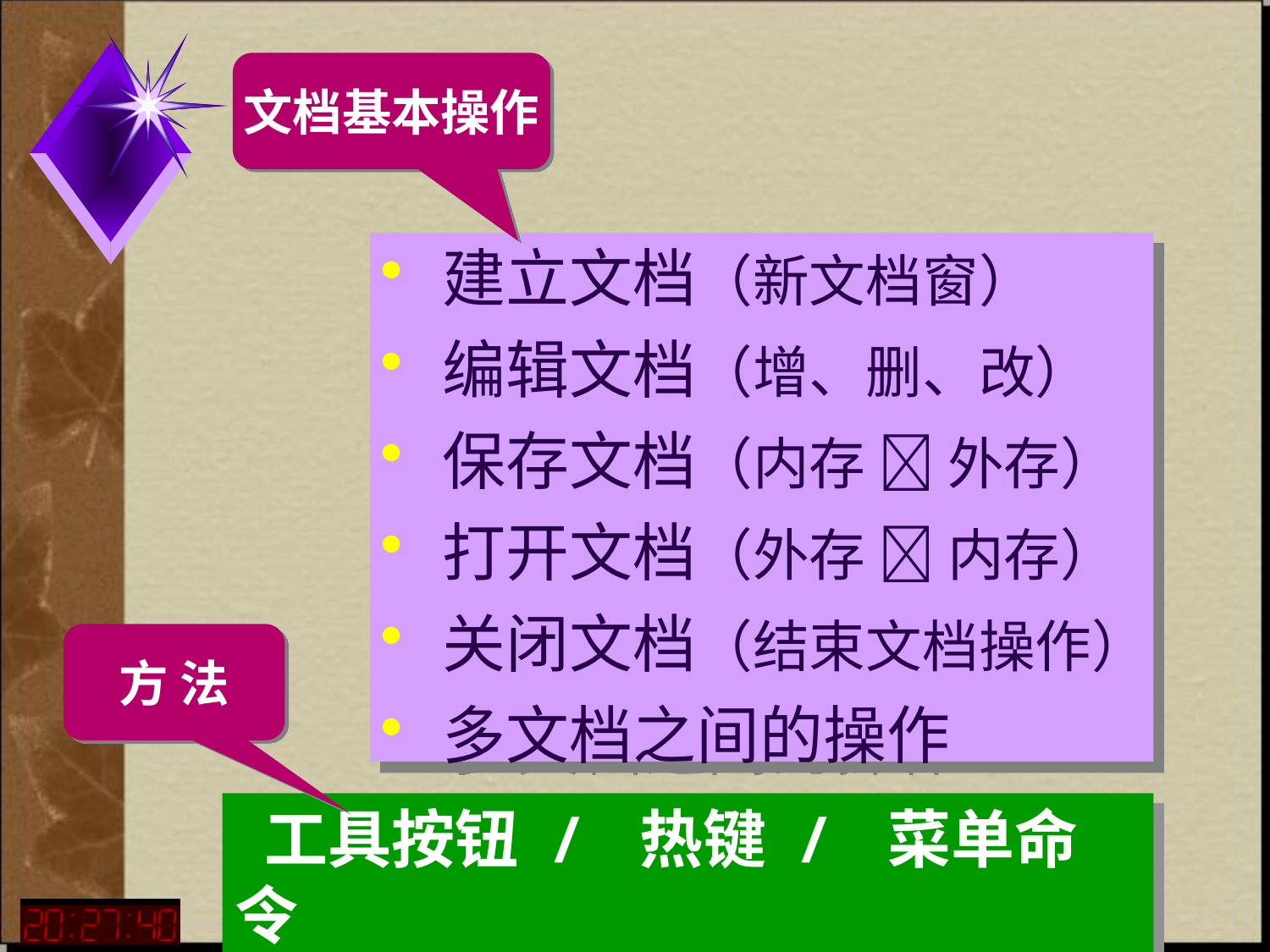

文档基本操作
 建立文档（新文档窗）
 编辑文档（增、删、改）
 保存文档（内存 → 外存）
 打开文档（外存 → 内存）
 关闭文档（结束文档操作）
 多文档之间的操作
方 法
 工具按钮 / 热键 / 菜单命令